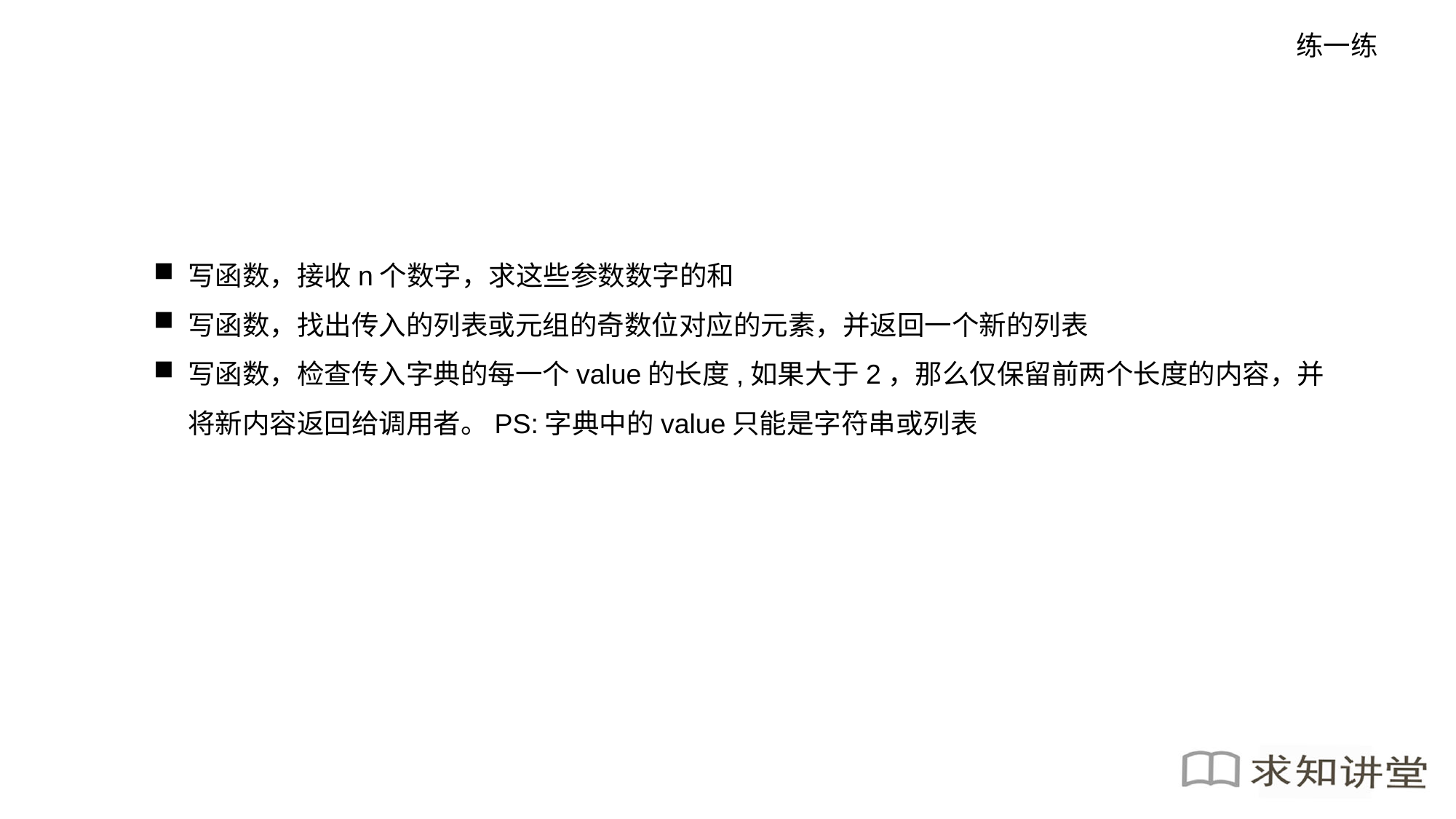

练一练
写函数，接收n个数字，求这些参数数字的和
写函数，找出传入的列表或元组的奇数位对应的元素，并返回一个新的列表
写函数，检查传入字典的每一个value的长度,如果大于2，那么仅保留前两个长度的内容，并将新内容返回给调用者。PS:字典中的value只能是字符串或列表